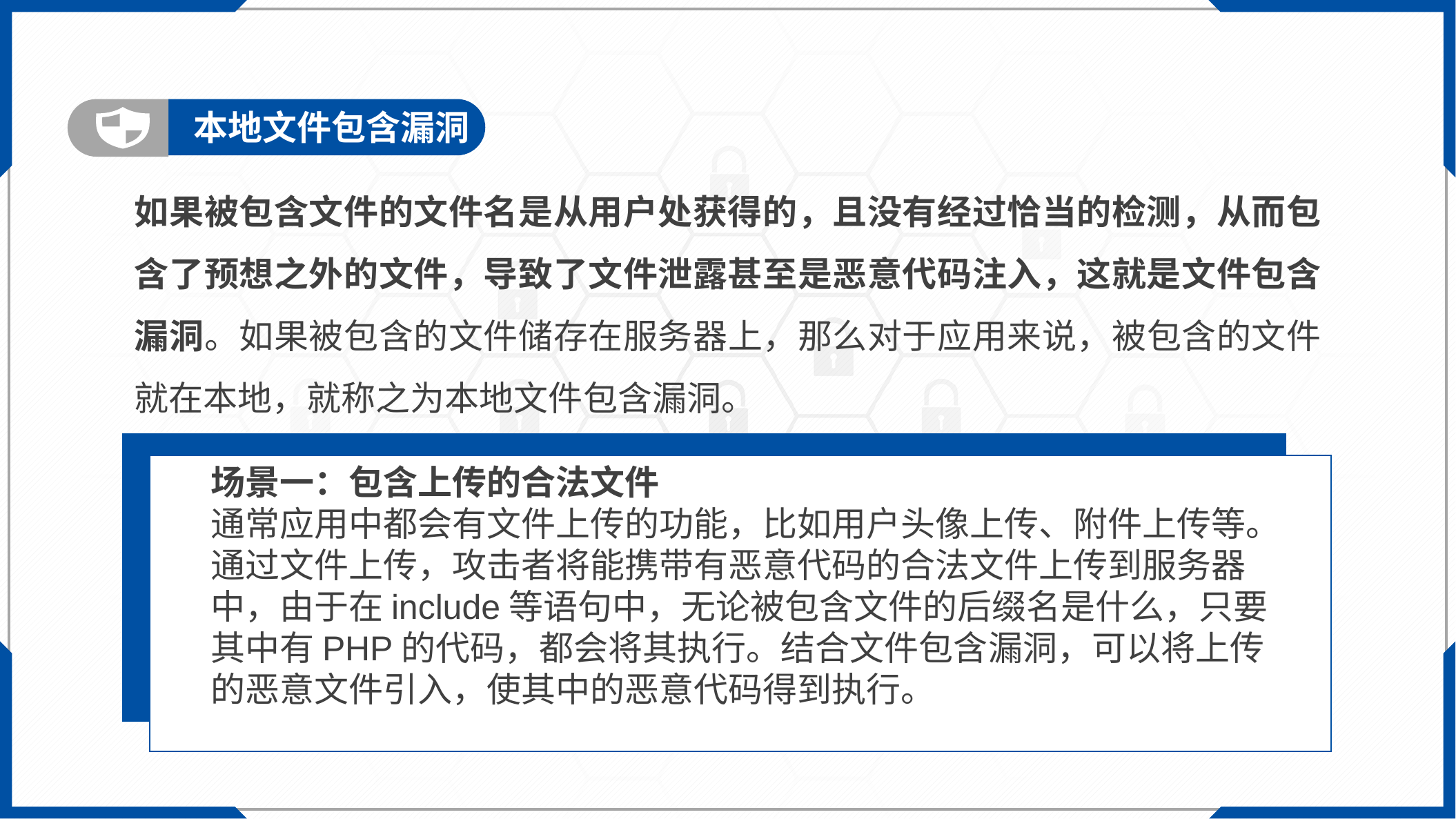

本地文件包含漏洞

如果被包含文件的文件名是从用户处获得的，且没有经过恰当的检测，从而包含了预想之外的文件，导致了文件泄露甚至是恶意代码注入，这就是文件包含漏洞。如果被包含的文件储存在服务器上，那么对于应用来说，被包含的文件就在本地，就称之为本地文件包含漏洞。

场景一：包含上传的合法文件
通常应用中都会有文件上传的功能，比如用户头像上传、附件上传等。通过文件上传，攻击者将能携带有恶意代码的合法文件上传到服务器中，由于在include等语句中，无论被包含文件的后缀名是什么，只要其中有PHP的代码，都会将其执行。结合文件包含漏洞，可以将上传的恶意文件引入，使其中的恶意代码得到执行。